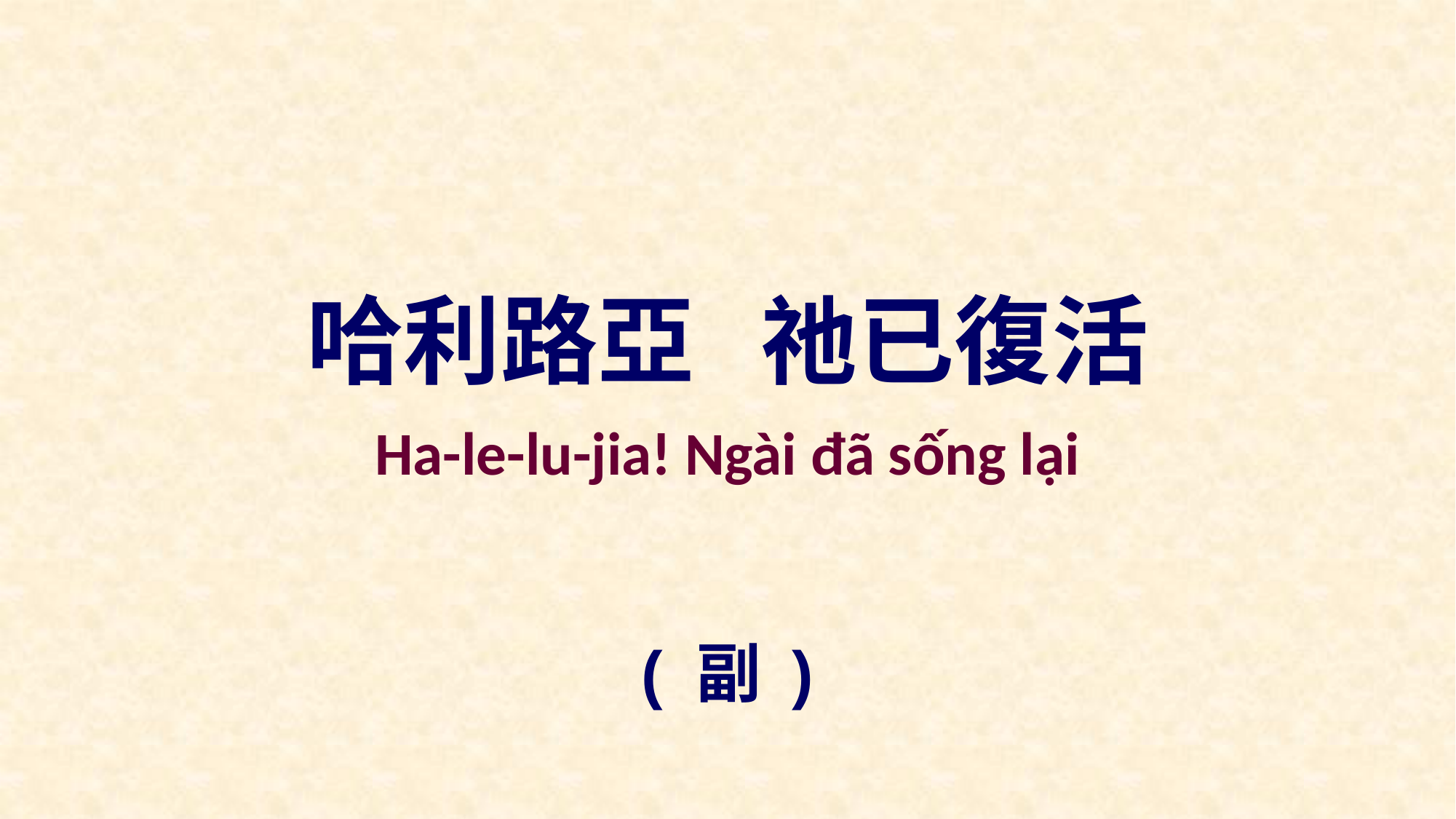

哈利路亞   祂已復活
Ha-le-lu-jia! Ngài đã sống lại
( 副 )